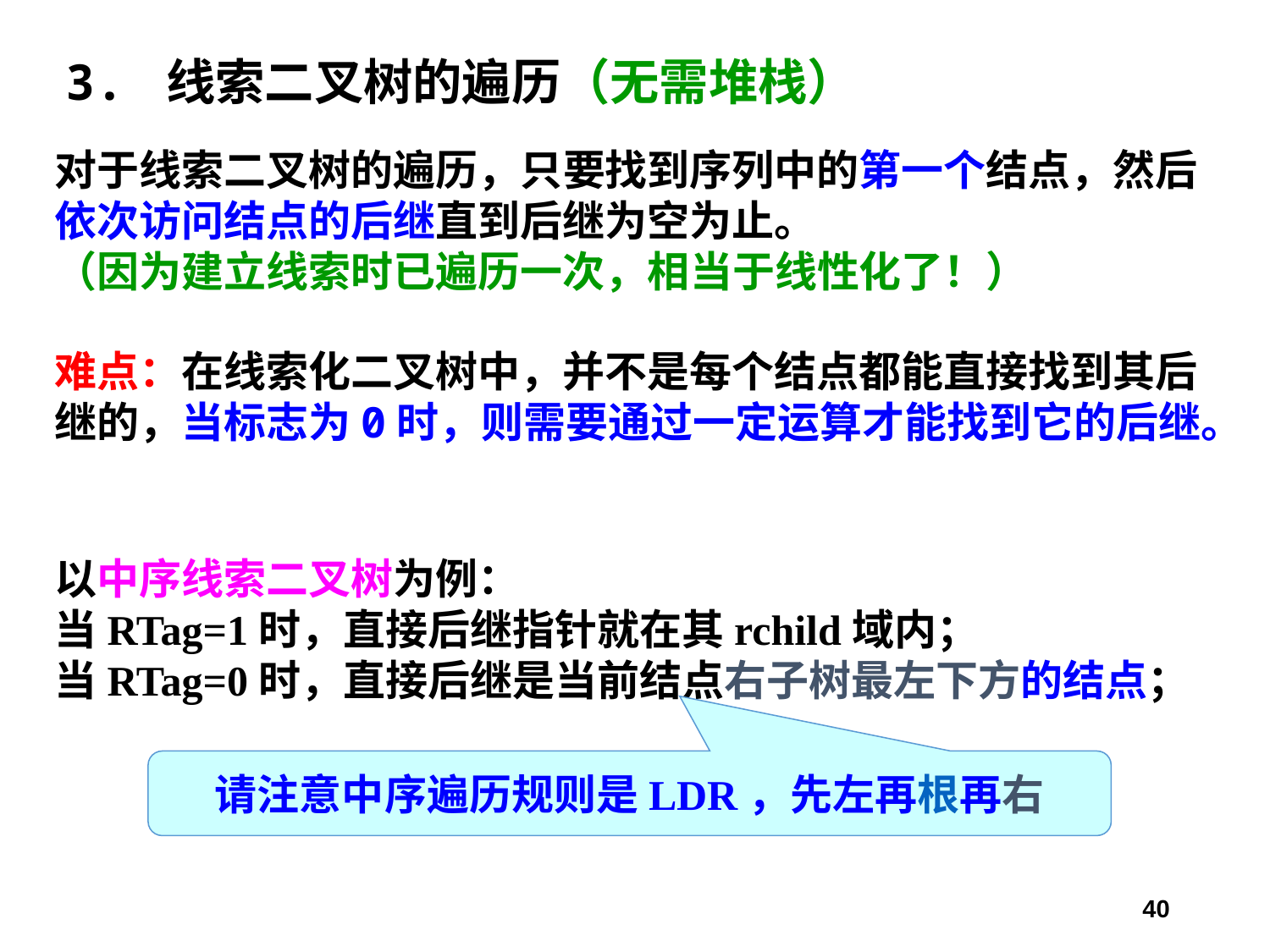

# 3. 线索二叉树的遍历（无需堆栈）
对于线索二叉树的遍历，只要找到序列中的第一个结点，然后依次访问结点的后继直到后继为空为止。
（因为建立线索时已遍历一次，相当于线性化了！）
难点：在线索化二叉树中，并不是每个结点都能直接找到其后继的，当标志为0时，则需要通过一定运算才能找到它的后继。
以中序线索二叉树为例：
当RTag=1时，直接后继指针就在其rchild域内；
当RTag=0时，直接后继是当前结点右子树最左下方的结点；
请注意中序遍历规则是LDR，先左再根再右
40